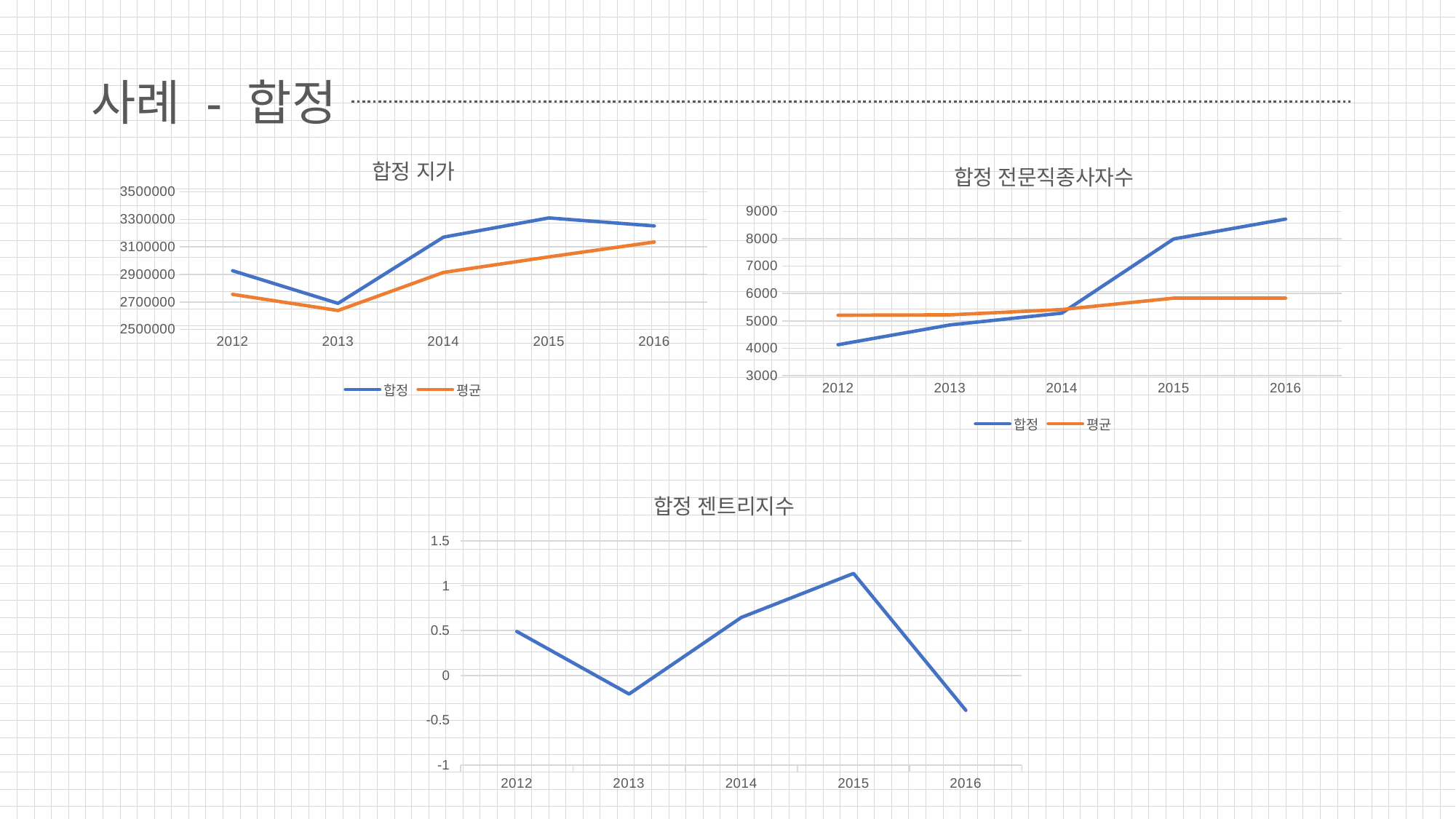

사례 - 합정

### Chart: 합정 지가

| Category |  |  |
|---|---|---|
| 2012 | 2926549.0324696624 | 2754833.6493448 |
| 2013 | 2689604.514229637 | 2637923.4653531997 |
| 2014 | 3170763.01703163 | 2914003.2333636666 |
| 2015 | 3310369.7528715627 | 3027378.759394851 |
| 2016 | 3252316.602854159 | 3135645.5333612706 |

### Chart: 합정 전문직종사자수

| Category |  |  |
|---|---|---|
| 2012 | 4133.0 | 5210.012608353033 |
| 2013 | 4855.0 | 5223.706855791962 |
| 2014 | 5284.0 | 5416.572104018913 |
| 2015 | 7994.0 | 5832.888888888889 |
| 2016 | 8718.0 | 5833.425531914893 |

### Chart: 합정 젠트리지수

| Category |  |
|---|---|
| 2012 | 0.49055191341486576 |
| 2013 | -0.2077334435447394 |
| 2014 | 0.647001595272627 |
| 2015 | 1.1378637436968249 |
| 2016 | -0.3897533214922802 |